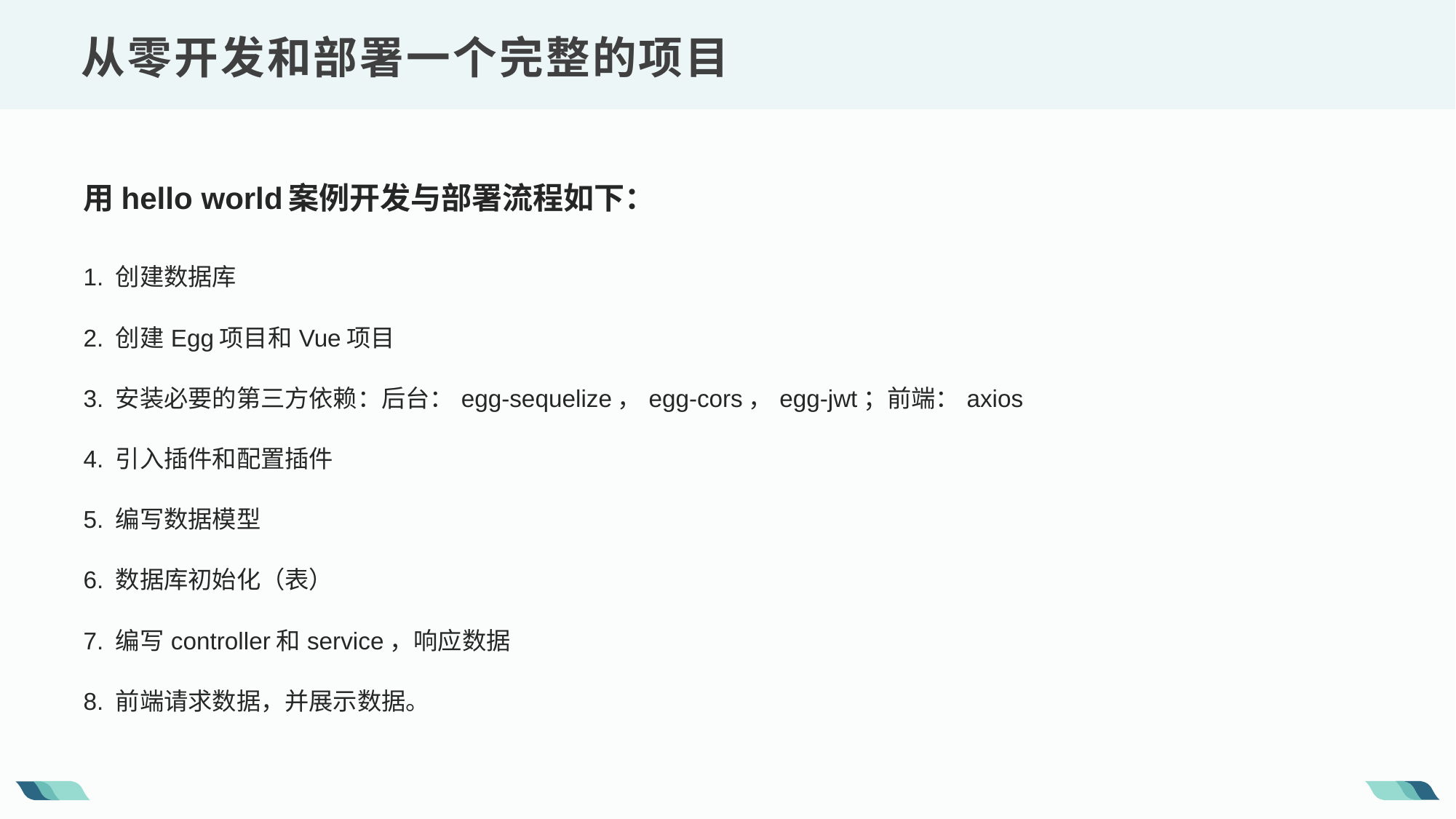

从零开发和部署一个完整的项目
用hello world案例开发与部署流程如下：
1. 创建数据库
2. 创建Egg项目和Vue项目
3. 安装必要的第三方依赖：后台：egg-sequelize，egg-cors，egg-jwt；前端：axios
4. 引入插件和配置插件
5. 编写数据模型
6. 数据库初始化（表）
7. 编写controller和service，响应数据
8. 前端请求数据，并展示数据。